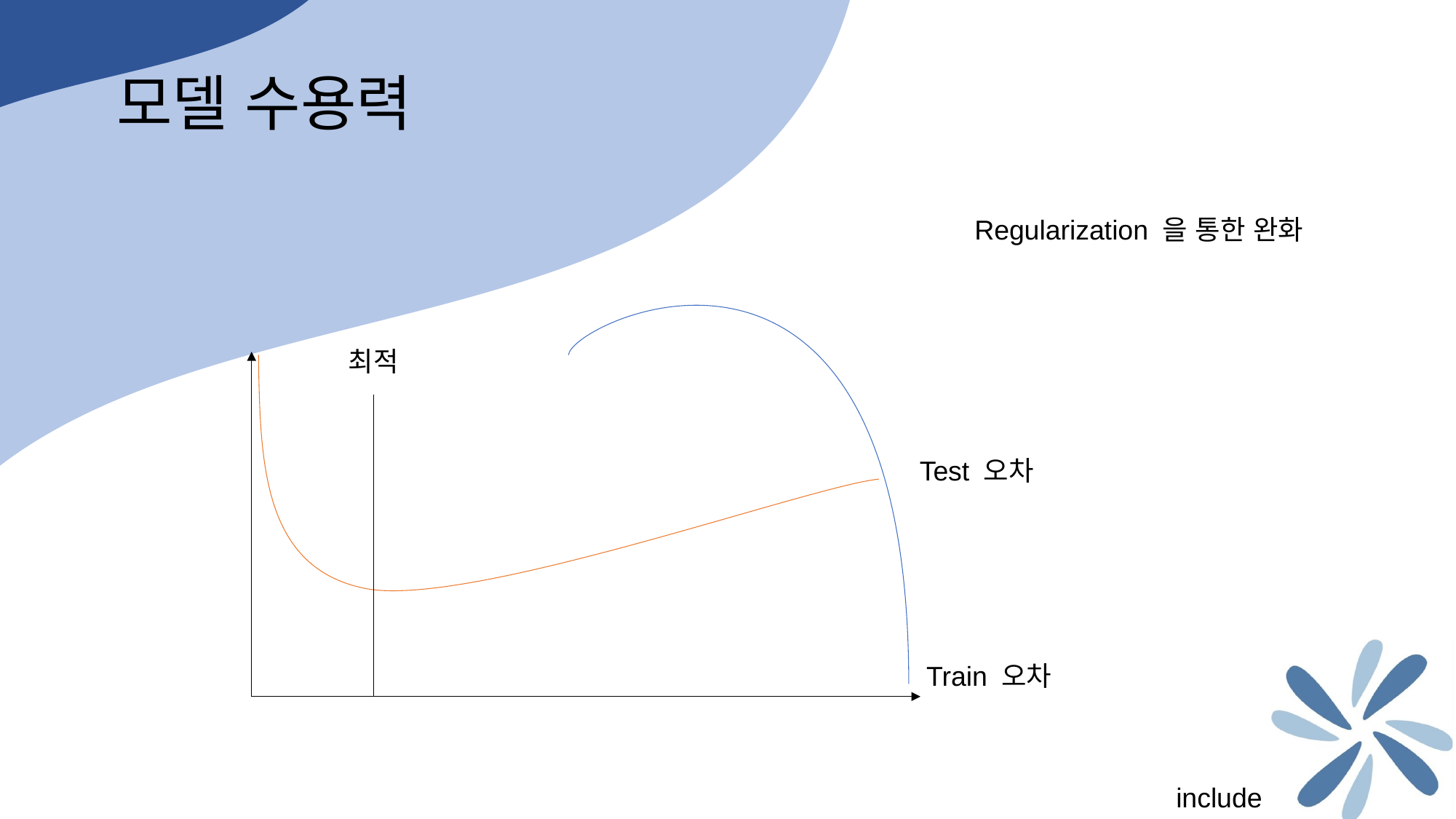

모델 수용력
Regularization 을 통한 완화
최적

Test 오차
Train 오차